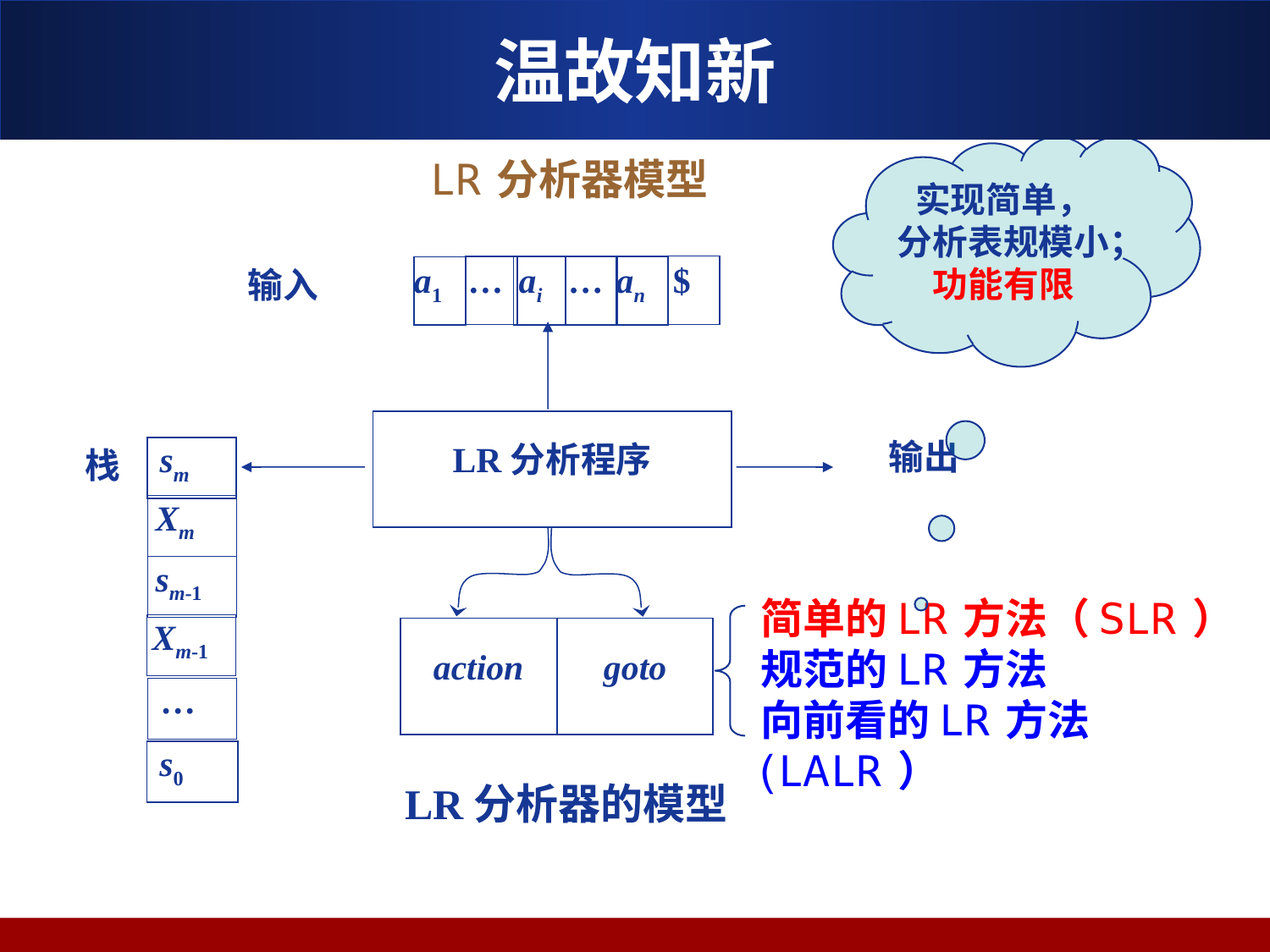

# 温故知新
实现简单，
分析表规模小；功能有限
LR分析器模型
$
…
ai
…
an
a1
输入

LR分析程序
输出
栈
sm
Xm
sm-1
Xm-1
…
s0

action
goto
LR分析器的模型
简单的LR方法（SLR）
规范的LR方法
向前看的LR方法(LALR）